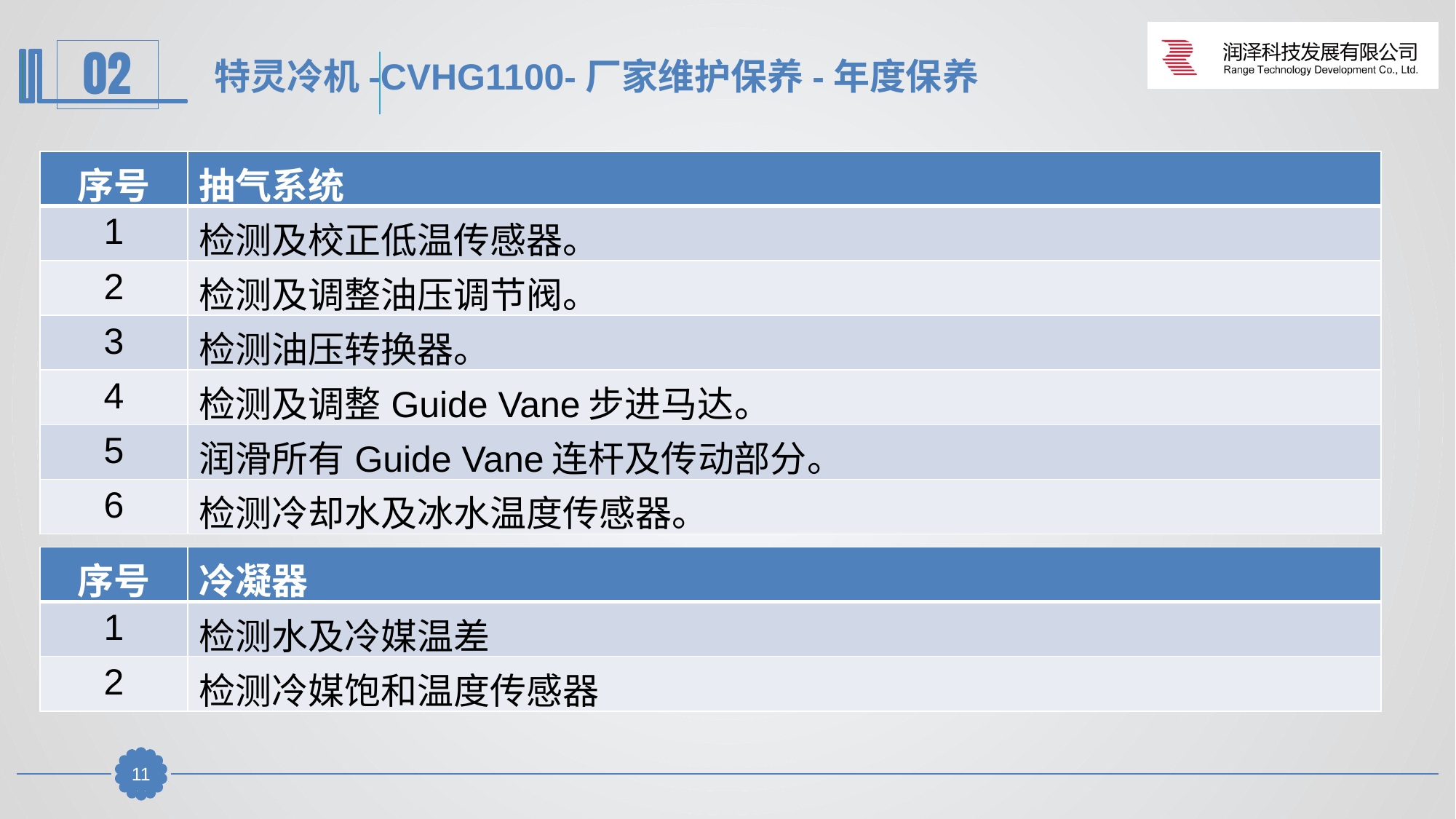

特灵冷机-CVHG1100-厂家维护保养-年度保养
| 序号 | 抽气系统 |
| --- | --- |
| 1 | 检测及校正低温传感器。 |
| 2 | 检测及调整油压调节阀。 |
| 3 | 检测油压转换器。 |
| 4 | 检测及调整Guide Vane步进马达。 |
| 5 | 润滑所有Guide Vane连杆及传动部分。 |
| 6 | 检测冷却水及冰水温度传感器。 |
| 序号 | 冷凝器 |
| --- | --- |
| 1 | 检测水及冷媒温差 |
| 2 | 检测冷媒饱和温度传感器 |
11